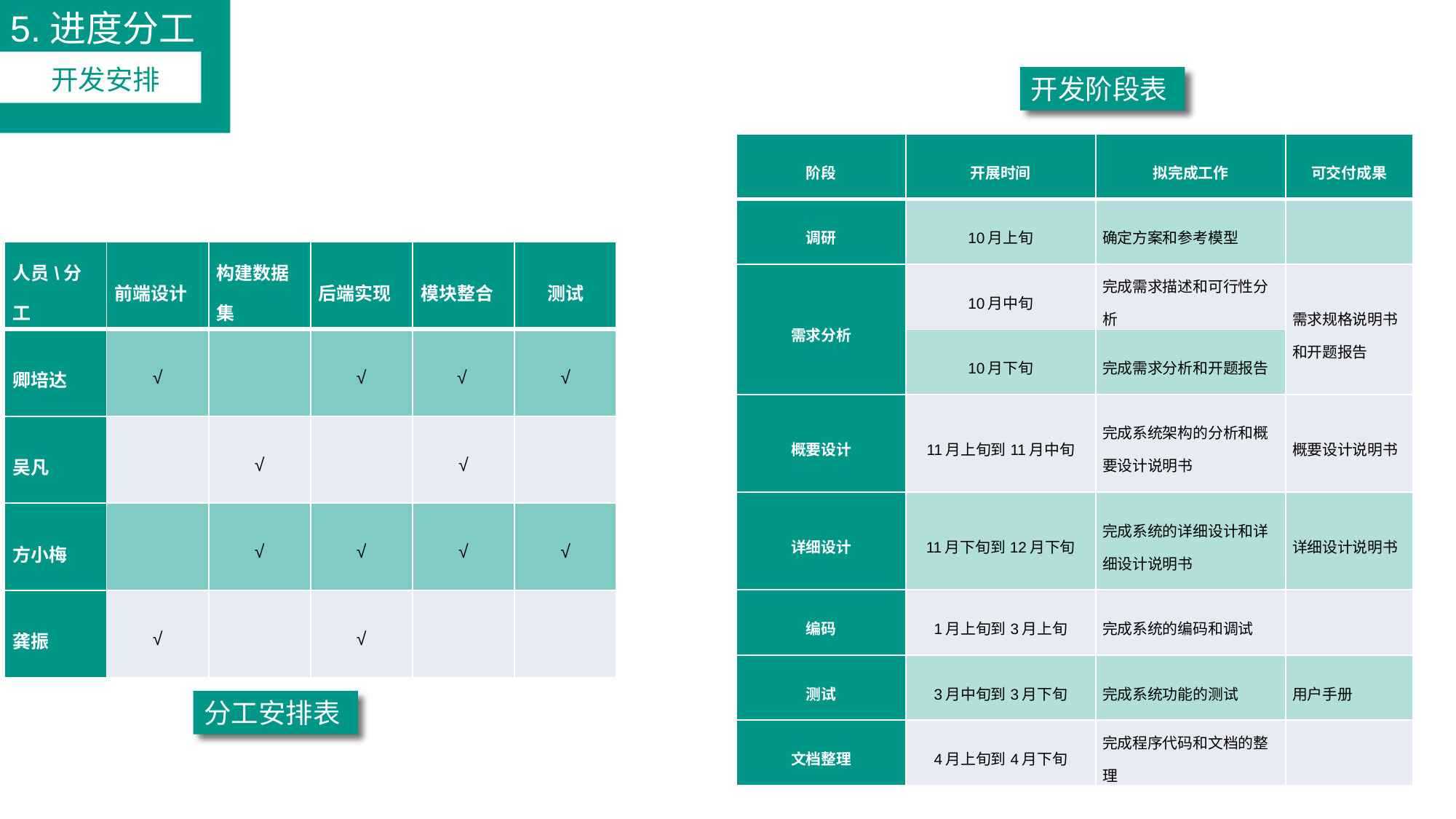

5.进度分工

开发安排
开发阶段表
| 阶段 | 开展时间 | 拟完成工作 | 可交付成果 |
| --- | --- | --- | --- |
| 调研 | 10月上旬 | 确定方案和参考模型 |  |
| 需求分析 | 10月中旬 | 完成需求描述和可行性分析 | 需求规格说明书和开题报告 |
|  | 10月下旬 | 完成需求分析和开题报告 |  |
| 概要设计 | 11月上旬到11月中旬 | 完成系统架构的分析和概要设计说明书 | 概要设计说明书 |
| 详细设计 | 11月下旬到12月下旬 | 完成系统的详细设计和详细设计说明书 | 详细设计说明书 |
| 编码 | 1月上旬到3月上旬 | 完成系统的编码和调试 |  |
| 测试 | 3月中旬到3月下旬 | 完成系统功能的测试 | 用户手册 |
| 文档整理 | 4月上旬到4月下旬 | 完成程序代码和文档的整理 |  |
| 人员\分工 | 前端设计 | 构建数据集 | 后端实现 | 模块整合 | 测试 |
| --- | --- | --- | --- | --- | --- |
| 卿培达 | √ |  | √ | √ | √ |
| 吴凡 |  | √ |  | √ |  |
| 方小梅 |  | √ | √ | √ | √ |
| 龚振 | √ |  | √ |  |  |

分工安排表